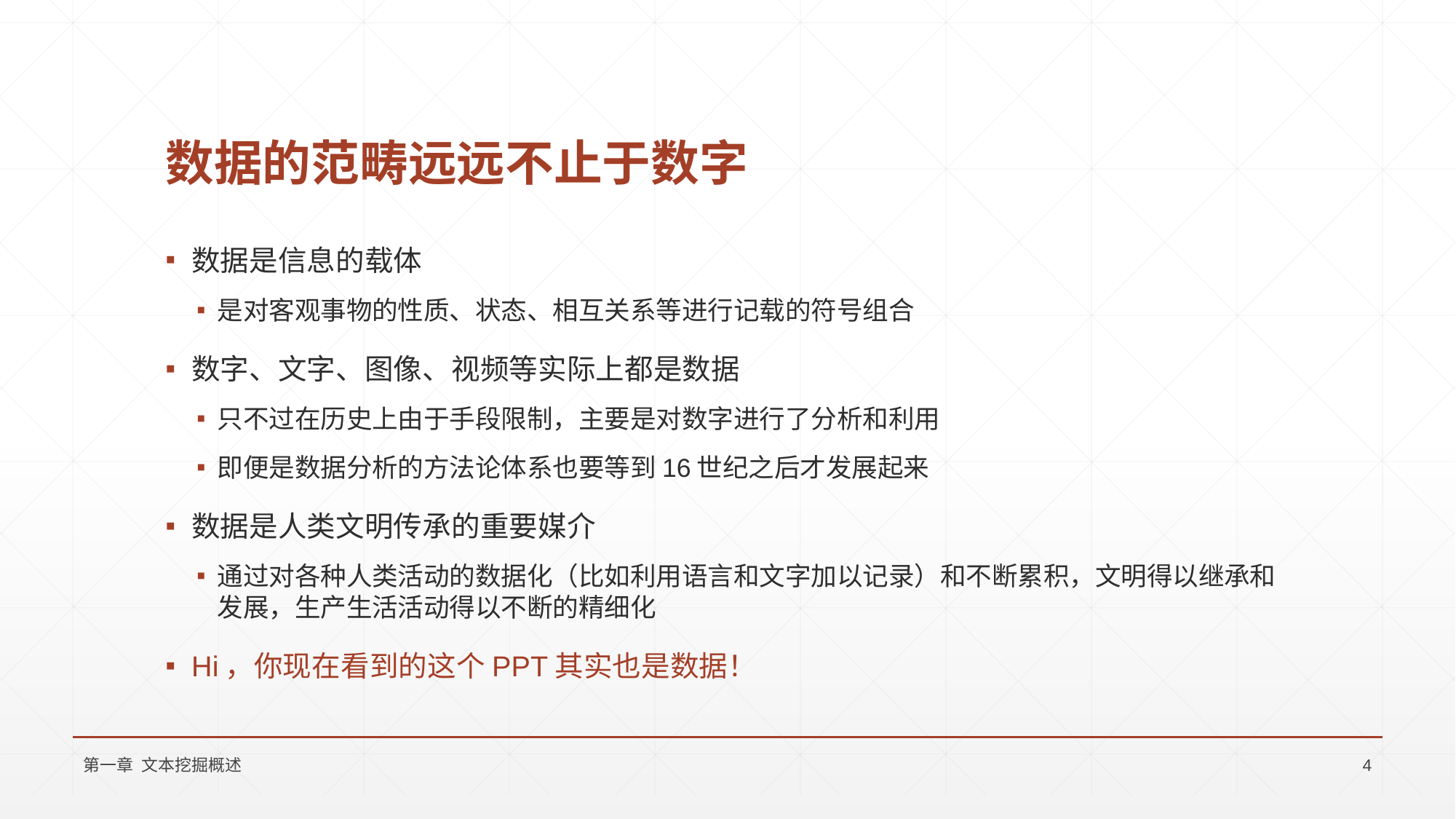

# 数据的范畴远远不止于数字
数据是信息的载体
是对客观事物的性质、状态、相互关系等进行记载的符号组合
数字、文字、图像、视频等实际上都是数据
只不过在历史上由于手段限制，主要是对数字进行了分析和利用
即便是数据分析的方法论体系也要等到16世纪之后才发展起来
数据是人类文明传承的重要媒介
通过对各种人类活动的数据化（比如利用语言和文字加以记录）和不断累积，文明得以继承和发展，生产生活活动得以不断的精细化
Hi，你现在看到的这个PPT其实也是数据！
第一章  文本挖掘概述
4